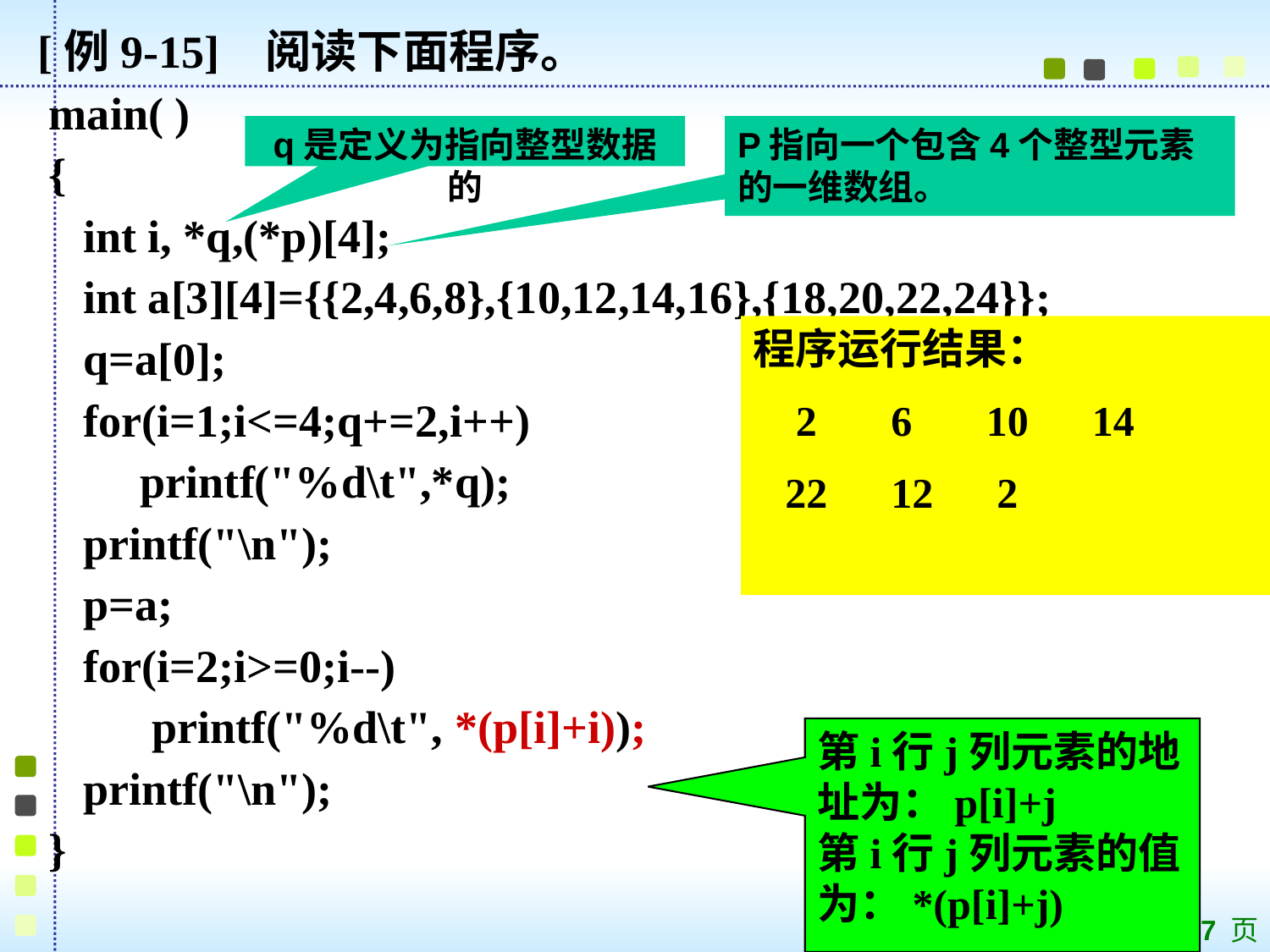

[例9-15]   阅读下面程序。
 main( )
 {
    int i, *q,(*p)[4];
    int a[3][4]={{2,4,6,8},{10,12,14,16},{18,20,22,24}};
    q=a[0];
    for(i=1;i<=4;q+=2,i++)
         printf("%d\t",*q);
    printf("\n");
    p=a;
    for(i=2;i>=0;i--)
          printf("%d\t", *(p[i]+i));
    printf("\n");
 }
q是定义为指向整型数据的
P指向一个包含4个整型元素的一维数组。

程序运行结果：
    2       6       10      14
   22      12      2

第i行j列元素的地址为：p[i]+j
第i行j列元素的值为：*(p[i]+j)
共 90 页   第 67 页